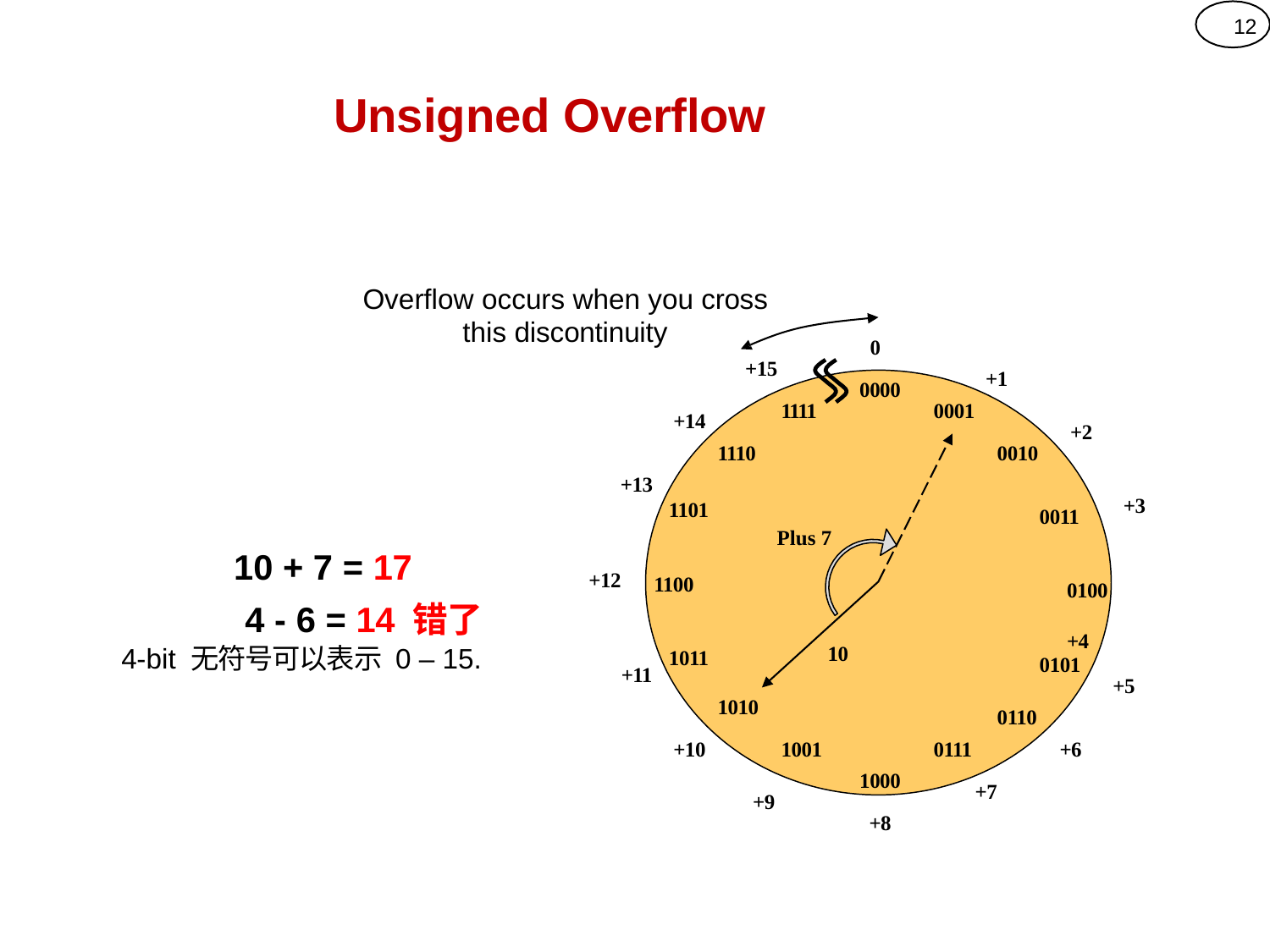

12
# Unsigned Overflow
Overflow occurs when you cross this discontinuity
+15

0
0000

+1

1111
0001
+14
+2
1110
0010
+13
+3
1101
0011
Plus 7
10 + 7 = 17
4 - 6 = 14 错了
4-bit 无符号可以表示 0 – 15.
+12
1100
0100	+4
10
1011
0101
+11
+5
1010
0110
+10
1001
0111
+6
1000
+8
+7
+9